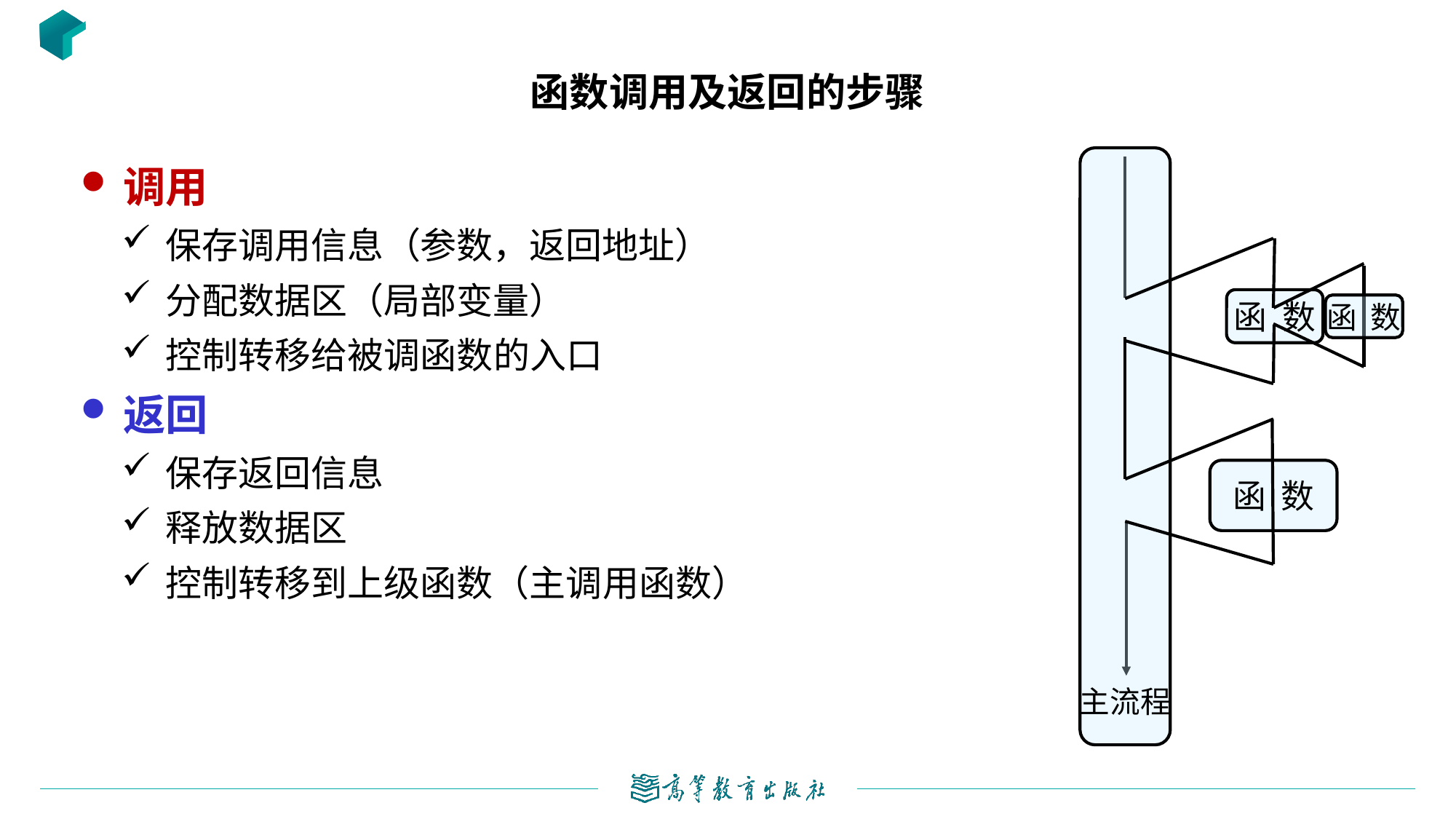

# 函数调用及返回的步骤

主流程
调用
保存调用信息（参数，返回地址）
分配数据区（局部变量）
控制转移给被调函数的入口
返回
保存返回信息
释放数据区
控制转移到上级函数（主调用函数）

函  数
函  数
函  数